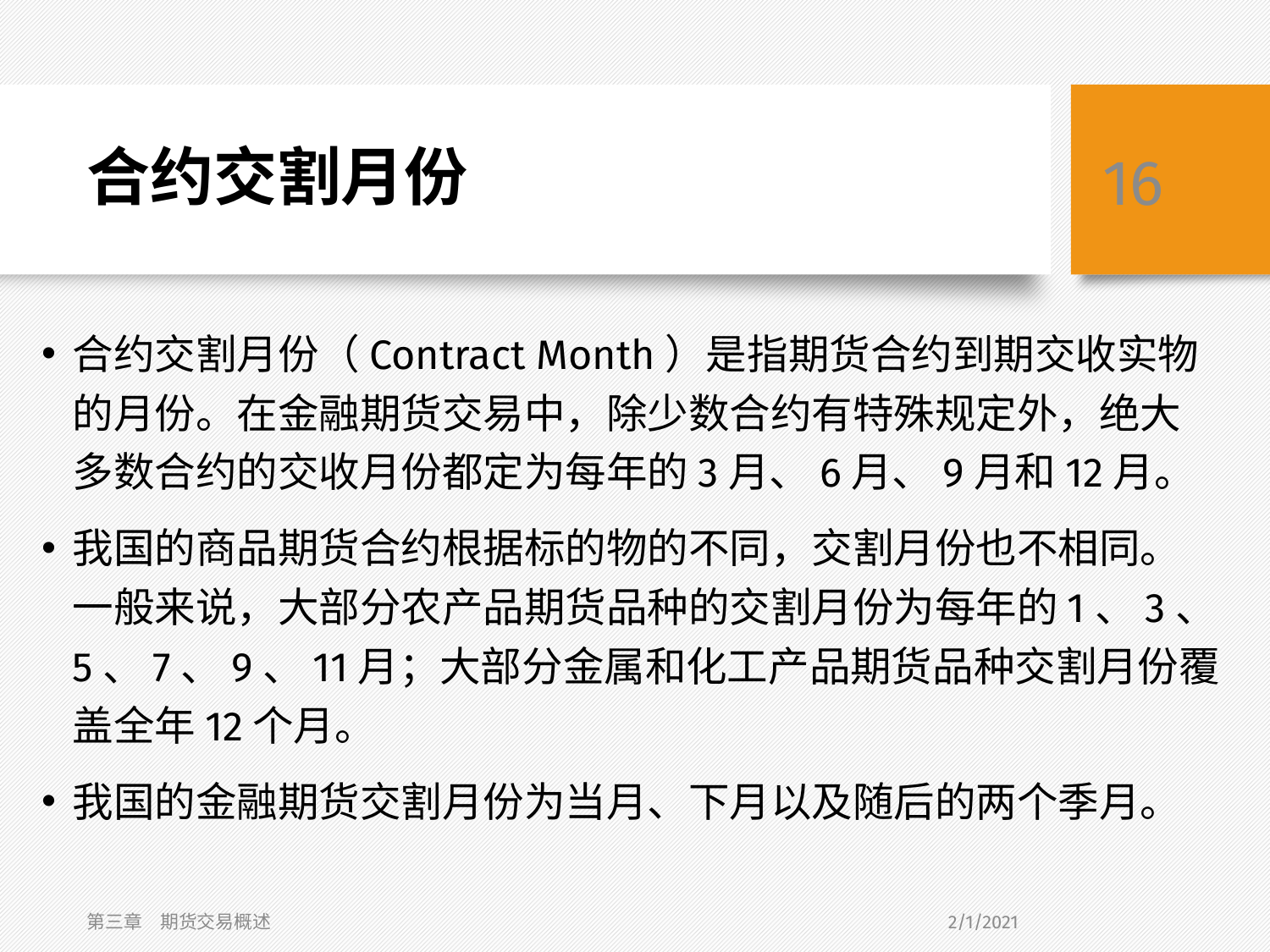

# 合约交割月份
16
合约交割月份（Contract Month）是指期货合约到期交收实物的月份。在金融期货交易中，除少数合约有特殊规定外，绝大多数合约的交收月份都定为每年的3月、6月、9月和12月。
我国的商品期货合约根据标的物的不同，交割月份也不相同。一般来说，大部分农产品期货品种的交割月份为每年的1、3、5、7、9、11月；大部分金属和化工产品期货品种交割月份覆盖全年12个月。
我国的金融期货交割月份为当月、下月以及随后的两个季月。
2/1/2021
第三章　期货交易概述